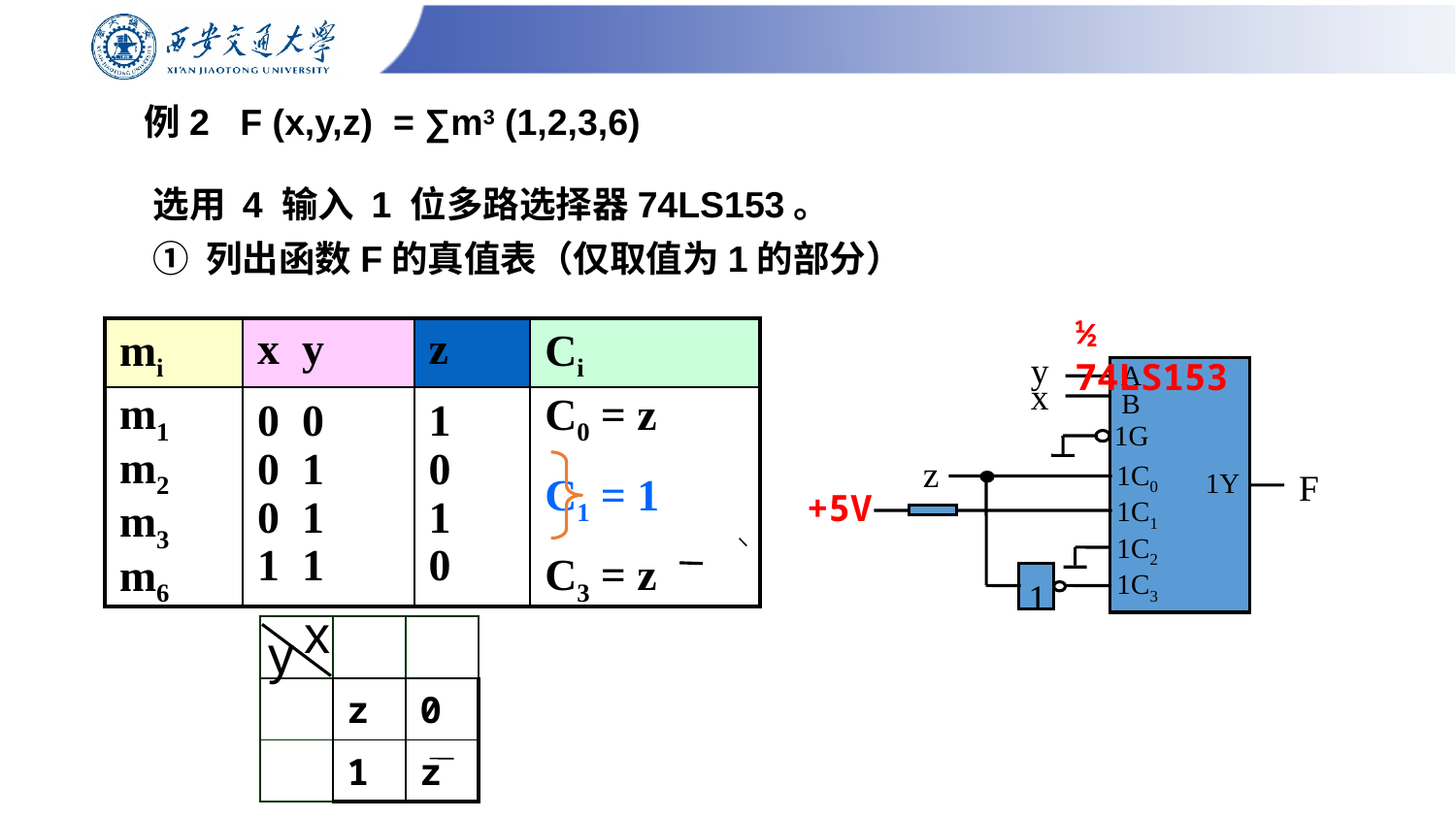

# 例2   F (x,y,z)  = ∑m3 (1,2,3,6)
选用 4 输入 1 位多路选择器74LS153。
① 列出函数F的真值表（仅取值为1的部分）
½  74LS153
y
A

x

B

1G

z
1C0
F
1Y

+5V

1C1

1C2

1C3

1

| mi | x y | z | Ci |
| --- | --- | --- | --- |
| m1 m2 m3 m6 | 0 0 0 1 0 1 1 1 | 1 0 1 0 | C0 = z C1 = 1 C3 = z |

x
y

|  | 0 | 1 |
| --- | --- | --- |
| 0 | z | 0 |
| 1 | 1 | z |